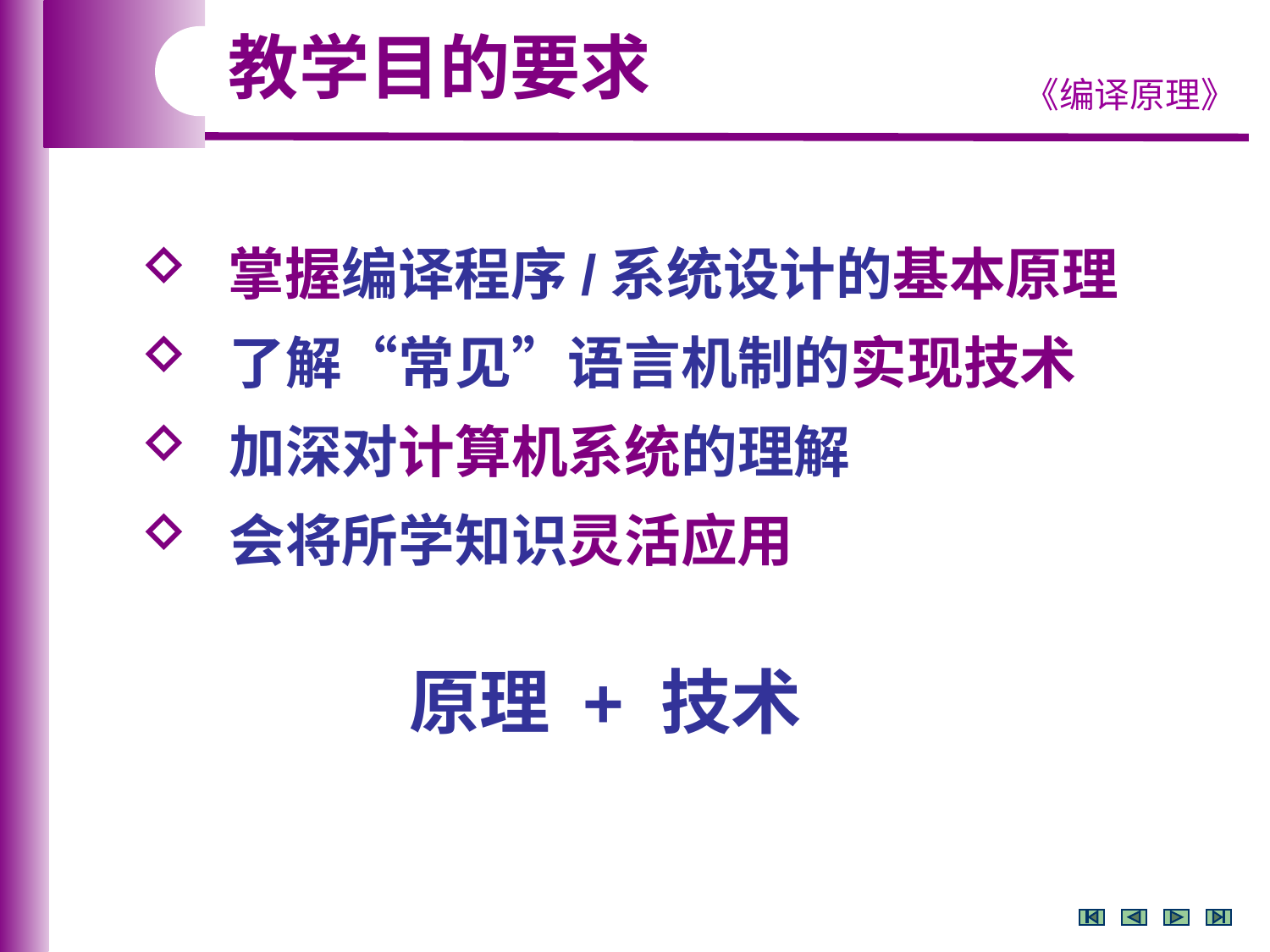

教学目的要求
  掌握编译程序/系统设计的基本原理

  了解“常见”语言机制的实现技术

  加深对计算机系统的理解

  会将所学知识灵活应用
原理 + 技术